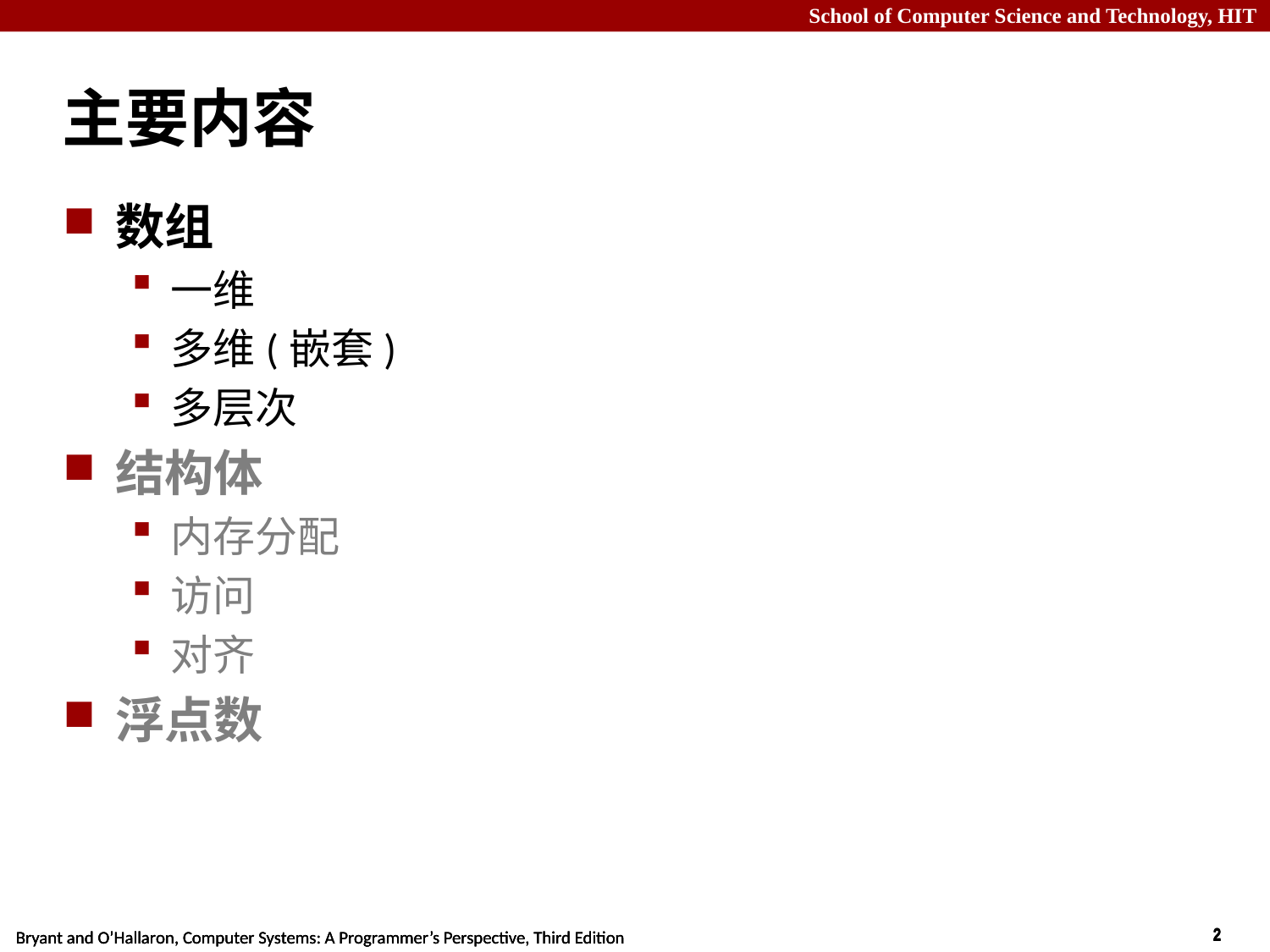

# 主要内容
数组
一维
多维(嵌套)
多层次
结构体
内存分配
访问
对齐
浮点数